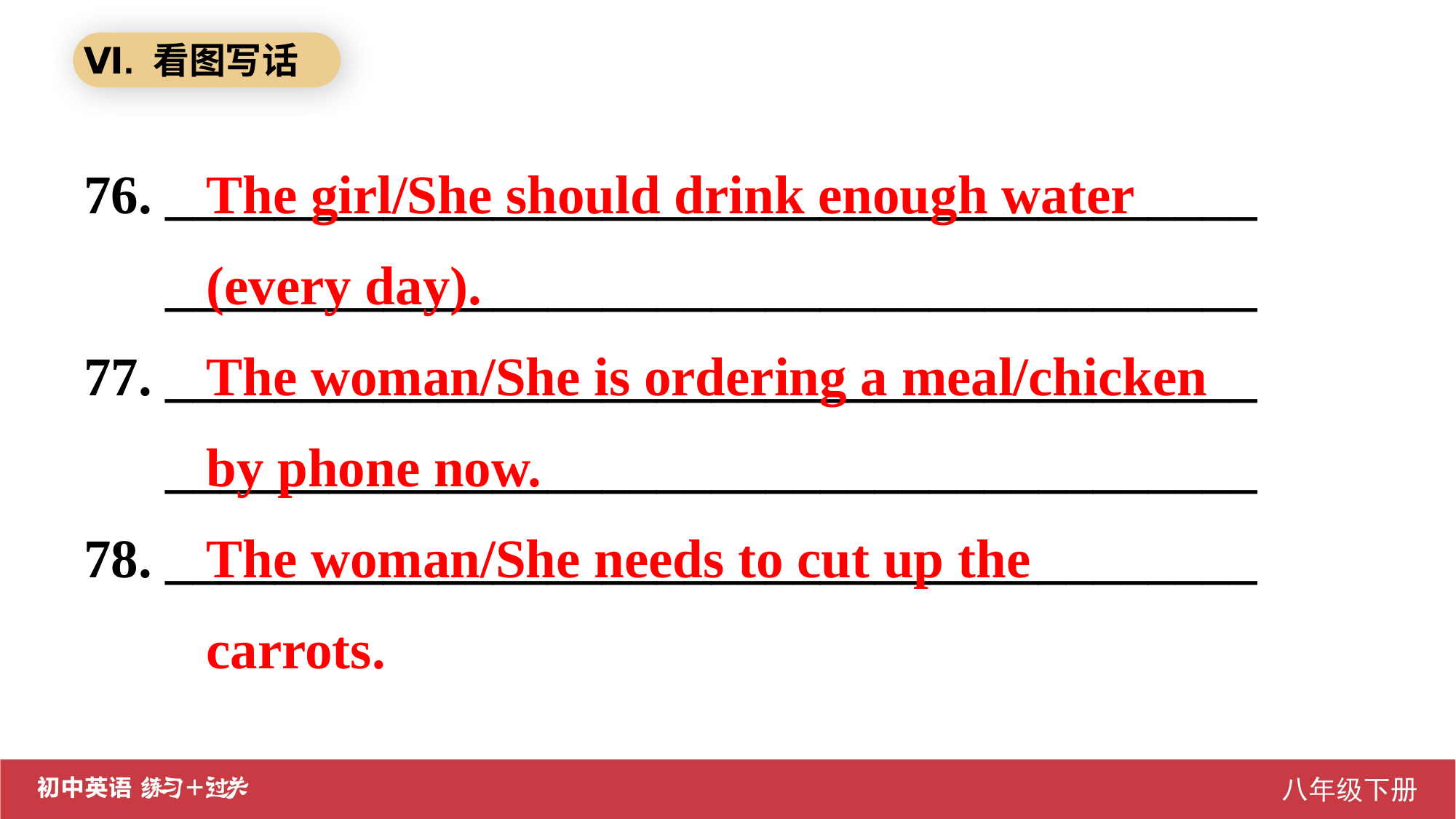

Ⅵ. 看图写话
76. ________________________________________
      ________________________________________
77. ________________________________________
      ________________________________________
78. ________________________________________

The girl/She should drink enough water (every day).
The woman/She is ordering a meal/chicken by phone now.
The woman/She needs to cut up the carrots.